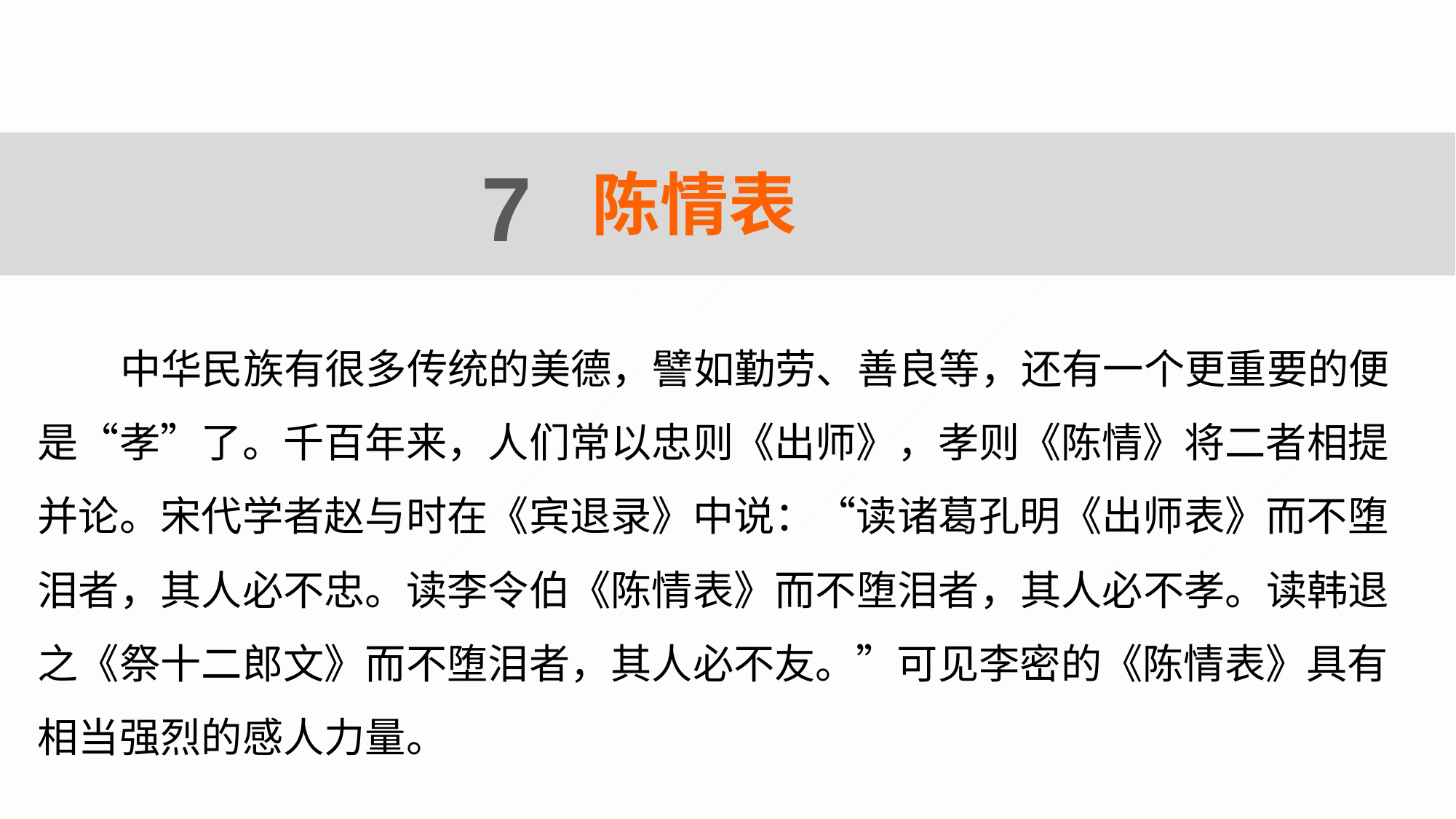

7
陈情表
        中华民族有很多传统的美德，譬如勤劳、善良等，还有一个更重要的便是“孝”了。千百年来，人们常以忠则《出师》，孝则《陈情》将二者相提并论。宋代学者赵与时在《宾退录》中说：“读诸葛孔明《出师表》而不堕泪者，其人必不忠。读李令伯《陈情表》而不堕泪者，其人必不孝。读韩退之《祭十二郎文》而不堕泪者，其人必不友。”可见李密的《陈情表》具有相当强烈的感人力量。